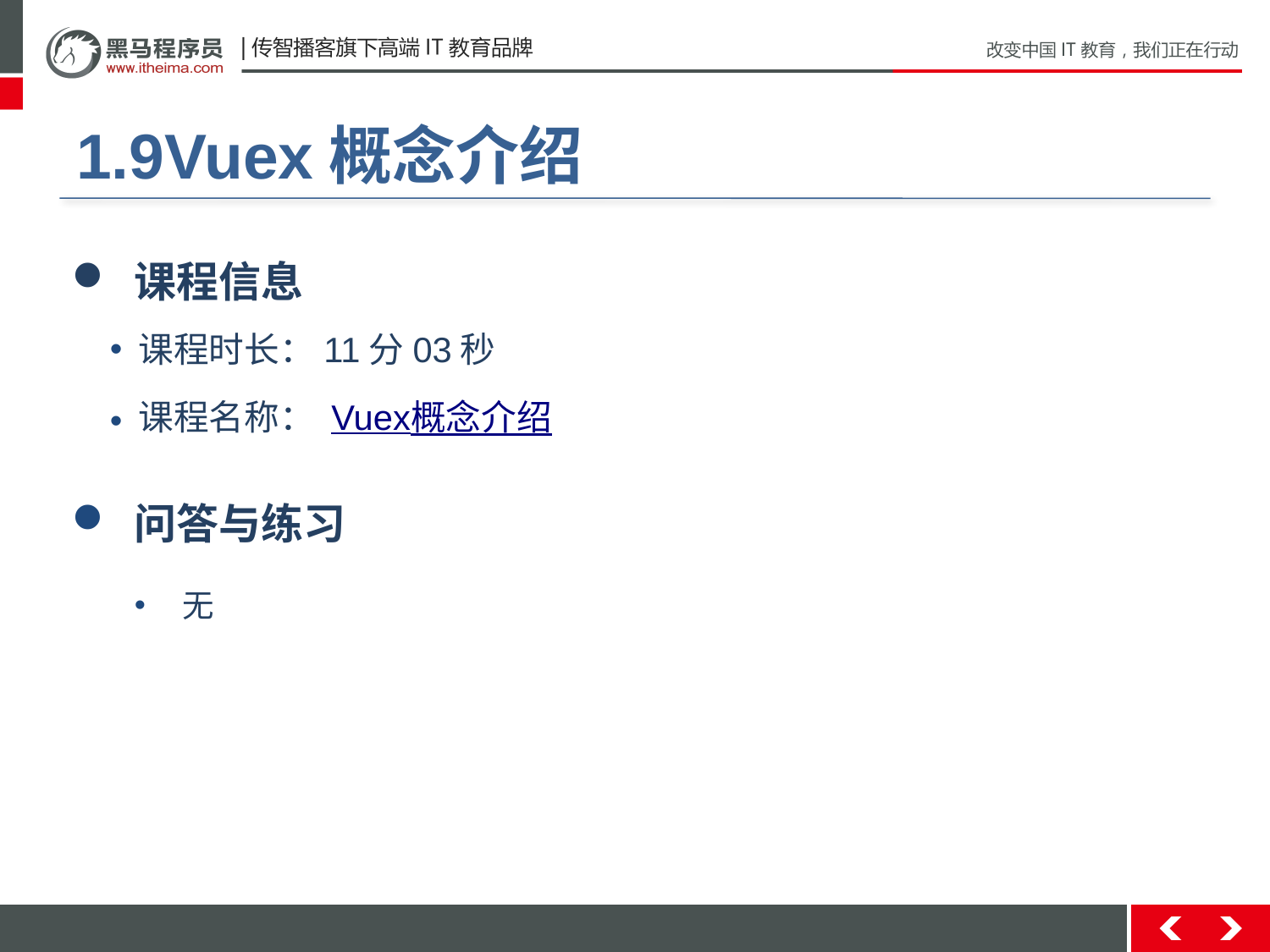

#
1.9Vuex概念介绍
 课程信息
 课程时长：11分03秒
 课程名称： Vuex概念介绍
 问答与练习
无